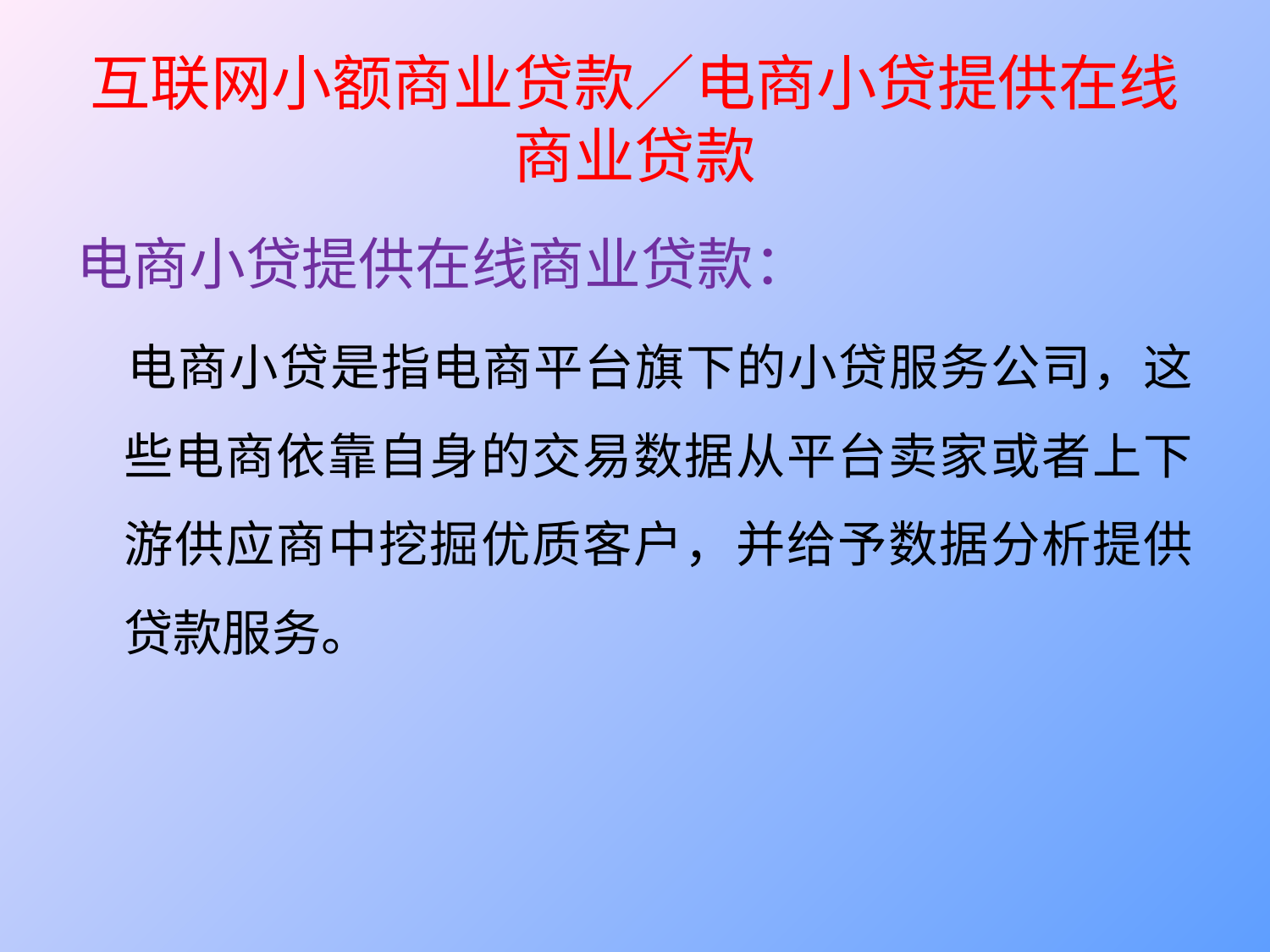

# 互联网小额商业贷款／电商小贷提供在线商业贷款
电商小贷提供在线商业贷款：
   电商小贷是指电商平台旗下的小贷服务公司，这些电商依靠自身的交易数据从平台卖家或者上下游供应商中挖掘优质客户，并给予数据分析提供贷款服务。